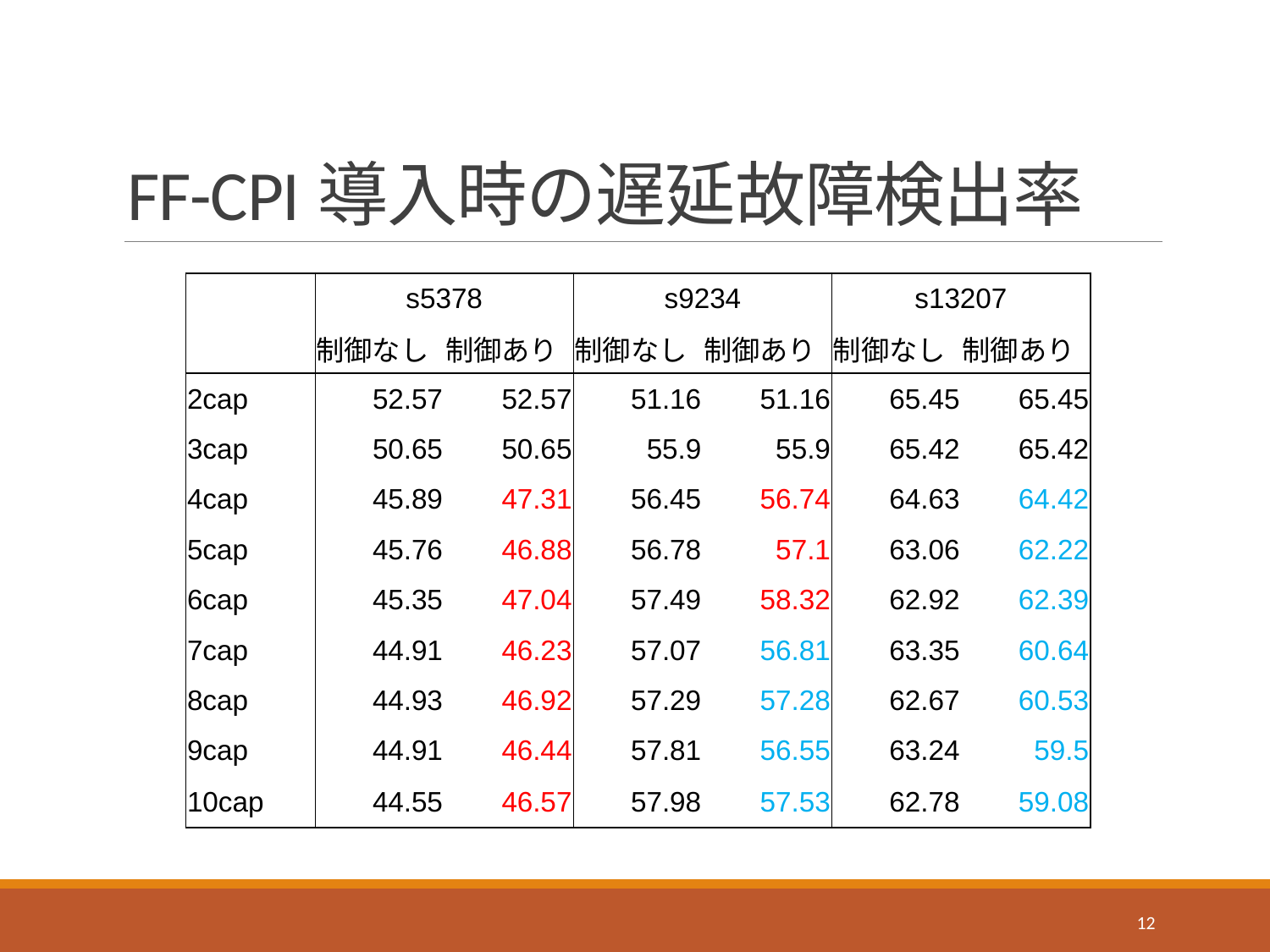

# FF-CPI導入時の遅延故障検出率
|  | s5378 |  | s9234 |  | s13207 |  |
| --- | --- | --- | --- | --- | --- | --- |
|  | 制御なし | 制御あり | 制御なし | 制御あり | 制御なし | 制御あり |
| 2cap | 52.57 | 52.57 | 51.16 | 51.16 | 65.45 | 65.45 |
| 3cap | 50.65 | 50.65 | 55.9 | 55.9 | 65.42 | 65.42 |
| 4cap | 45.89 | 47.31 | 56.45 | 56.74 | 64.63 | 64.42 |
| 5cap | 45.76 | 46.88 | 56.78 | 57.1 | 63.06 | 62.22 |
| 6cap | 45.35 | 47.04 | 57.49 | 58.32 | 62.92 | 62.39 |
| 7cap | 44.91 | 46.23 | 57.07 | 56.81 | 63.35 | 60.64 |
| 8cap | 44.93 | 46.92 | 57.29 | 57.28 | 62.67 | 60.53 |
| 9cap | 44.91 | 46.44 | 57.81 | 56.55 | 63.24 | 59.5 |
| 10cap | 44.55 | 46.57 | 57.98 | 57.53 | 62.78 | 59.08 |
12